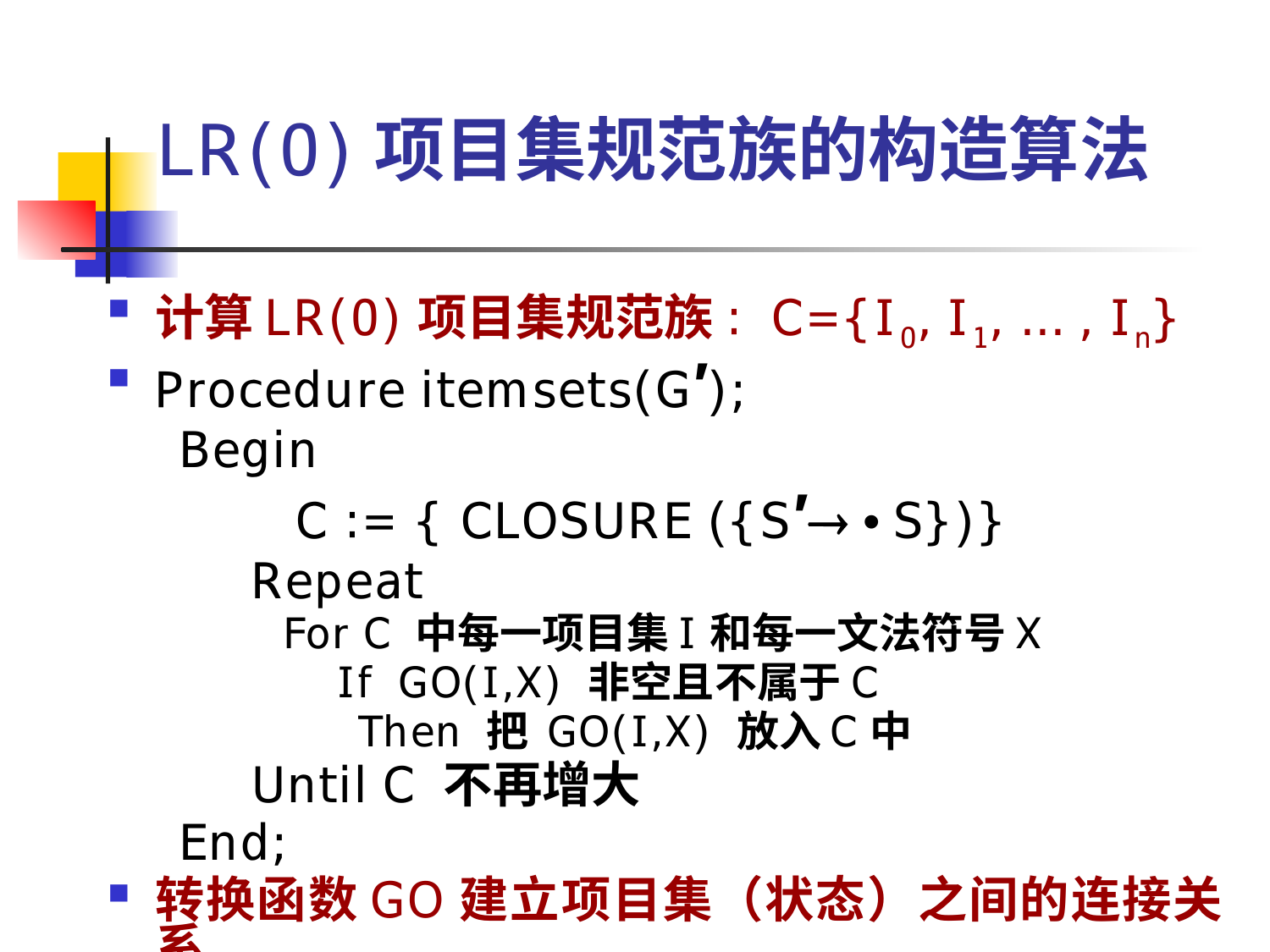

# LR(0)项目集规范族的构造算法
计算LR(0)项目集规范族:  C={I0, I1, ... , In}
Procedure itemsets(G′);
     Begin
		 C := { CLOSURE ({S′→ • S})}
          Repeat
         For C 中每一项目集I和每一文法符号X
          	If  GO(I,X) 非空且不属于C
               Then 把 GO(I,X) 放入C中
          Until C 不再增大
     End;
转换函数GO建立项目集（状态）之间的连接关系